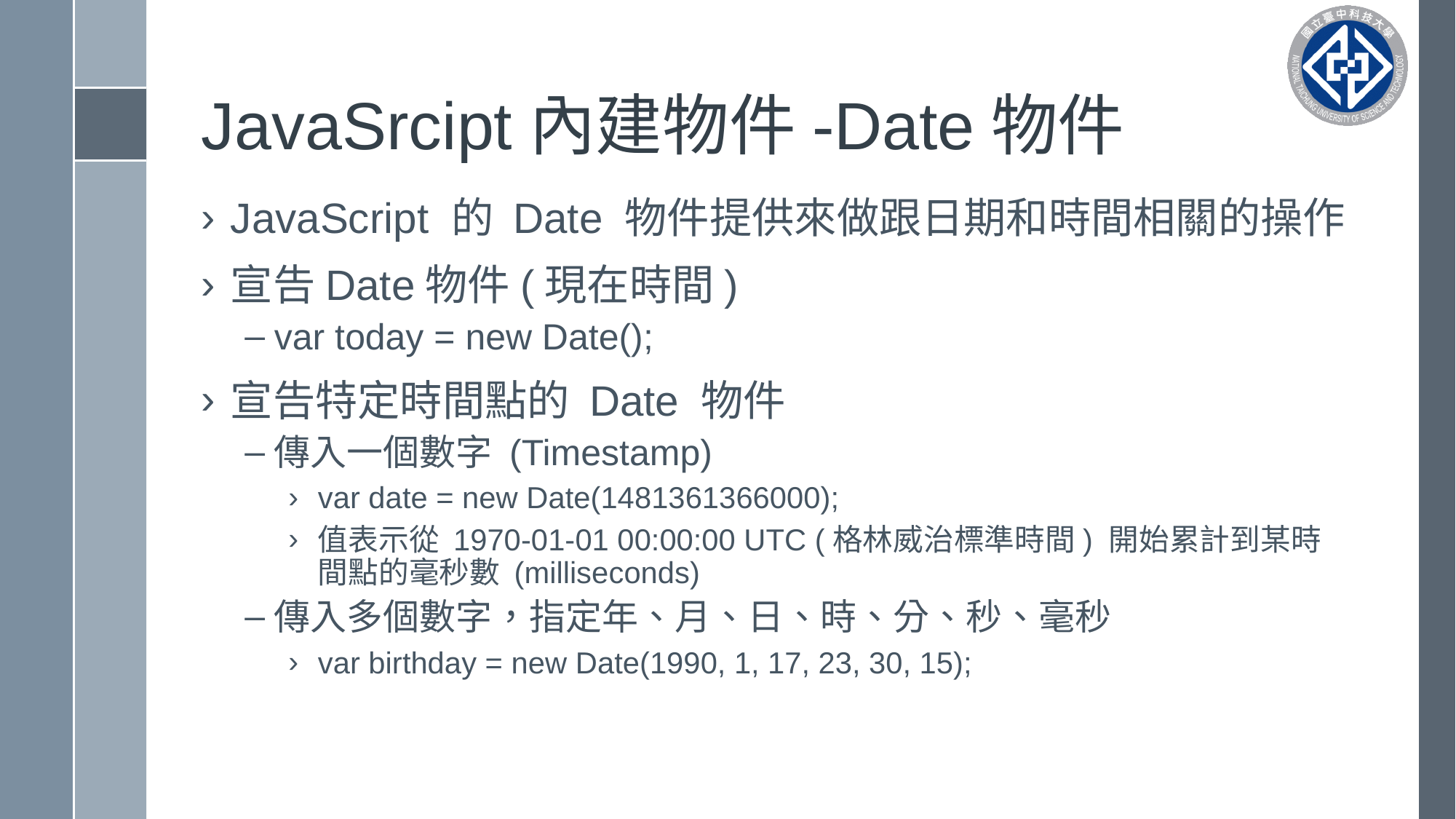

# JavaSrcipt內建物件-Date物件
JavaScript 的 Date 物件提供來做跟日期和時間相關的操作
宣告Date物件(現在時間)
var today = new Date();
宣告特定時間點的 Date 物件
傳入一個數字 (Timestamp)
var date = new Date(1481361366000);
值表示從 1970-01-01 00:00:00 UTC (格林威治標準時間) 開始累計到某時間點的毫秒數 (milliseconds)
傳入多個數字，指定年、月、日、時、分、秒、毫秒
var birthday = new Date(1990, 1, 17, 23, 30, 15);